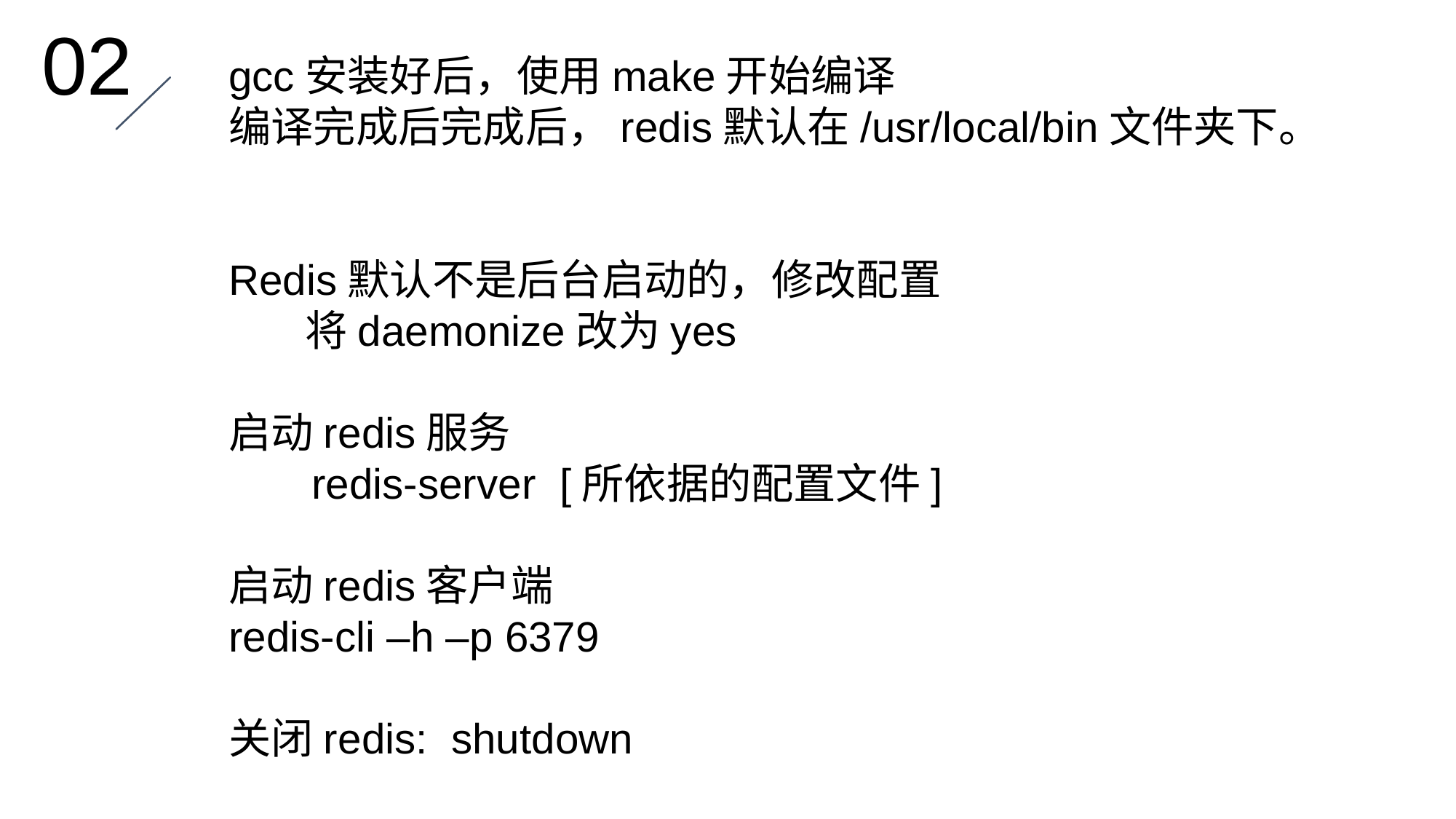

02
gcc安装好后，使用make开始编译
编译完成后完成后，redis默认在/usr/local/bin文件夹下。

Redis默认不是后台启动的，修改配置
       将daemonize改为yes

启动redis服务
       redis-server  [所依据的配置文件]

启动redis客户端
redis-cli –h –p 6379

关闭redis:  shutdown